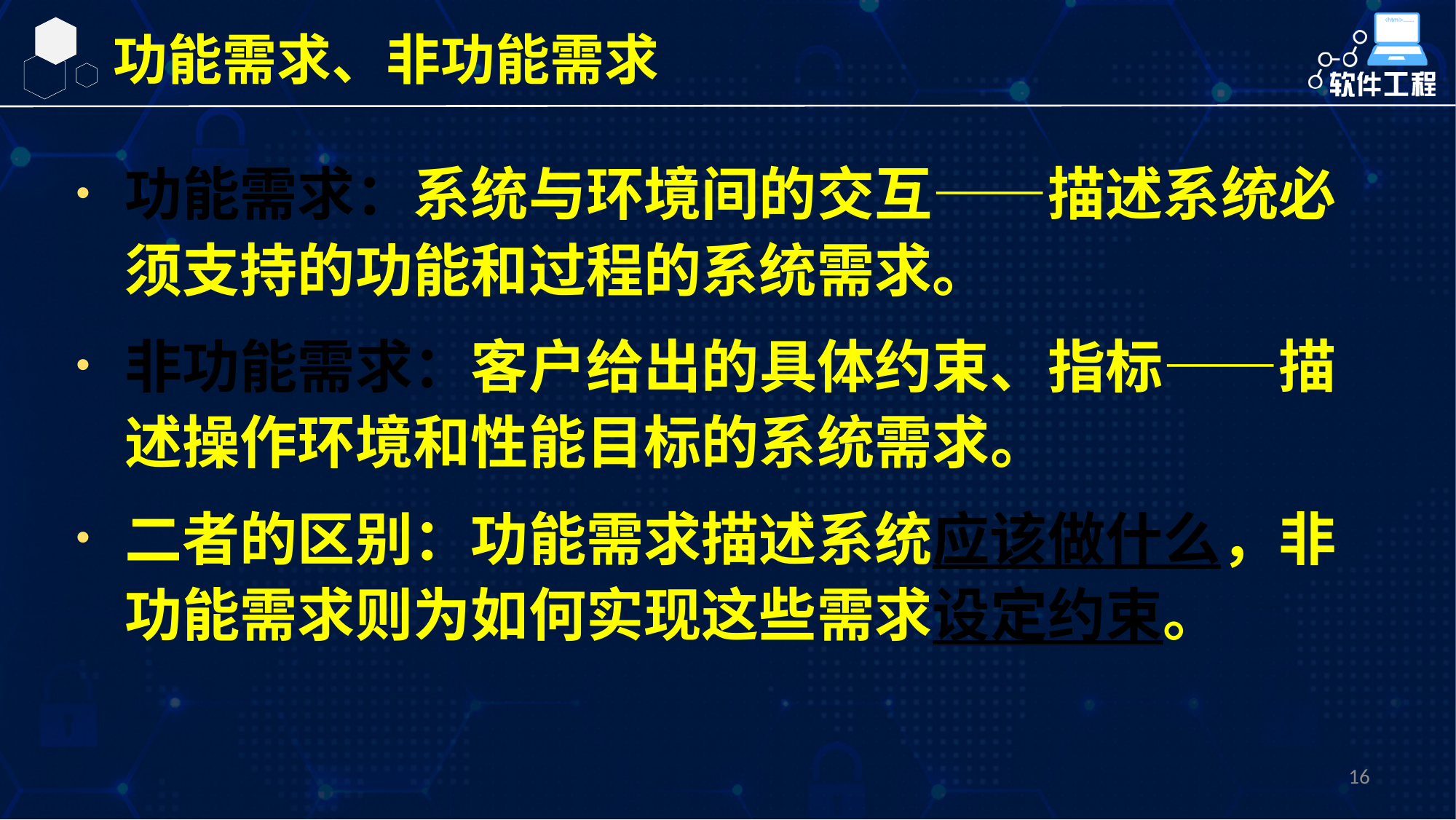

功能需求、非功能需求
功能需求：系统与环境间的交互——描述系统必须支持的功能和过程的系统需求。
非功能需求：客户给出的具体约束、指标——描述操作环境和性能目标的系统需求。
二者的区别：功能需求描述系统应该做什么，非功能需求则为如何实现这些需求设定约束。
16